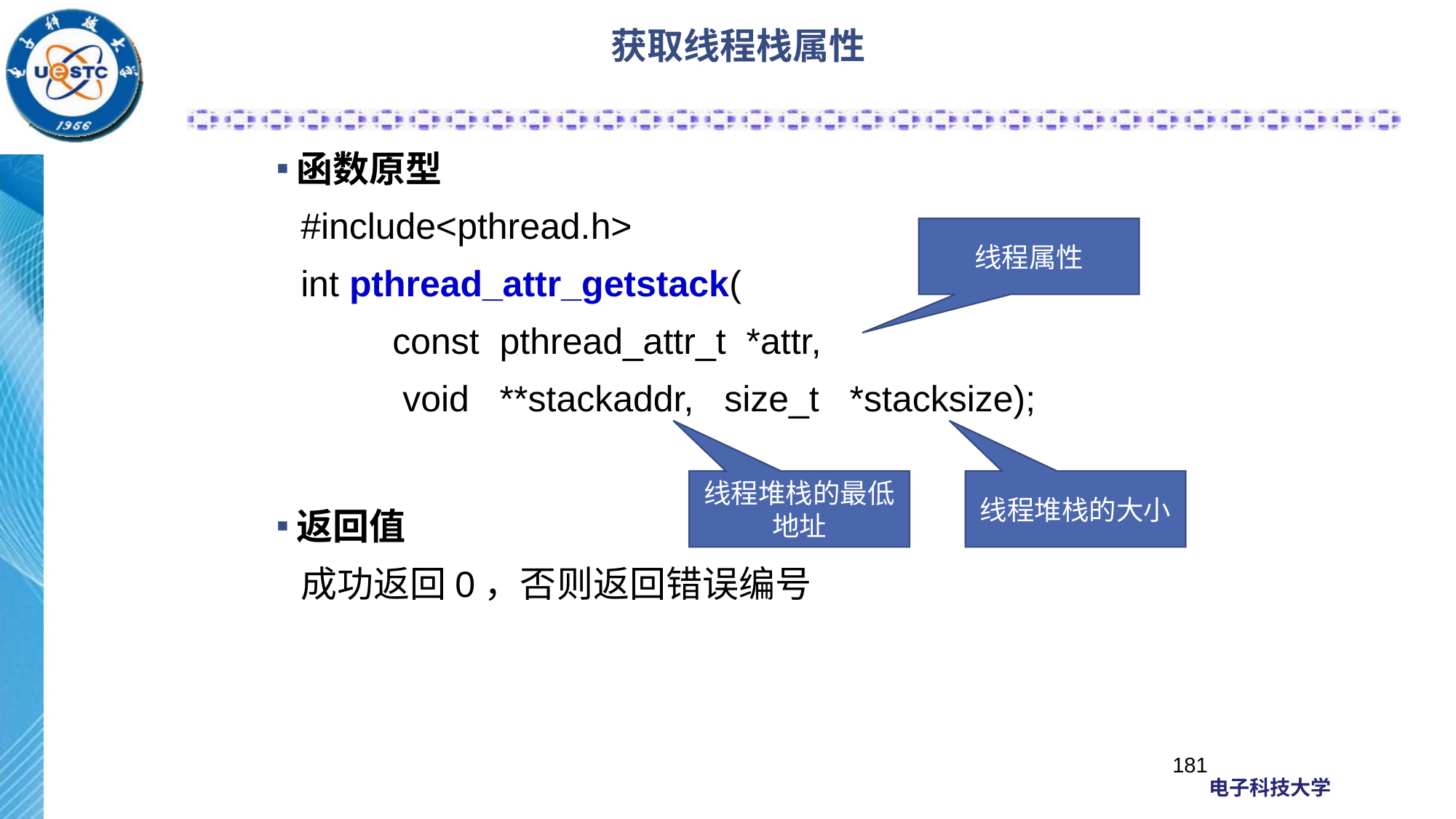

# 获取线程栈属性
函数原型
#include<pthread.h>
int pthread_attr_getstack(
         const  pthread_attr_t  *attr,
          void   **stackaddr,   size_t   *stacksize);

返回值
成功返回0，否则返回错误编号
线程属性
线程堆栈的最低地址
线程堆栈的大小
181